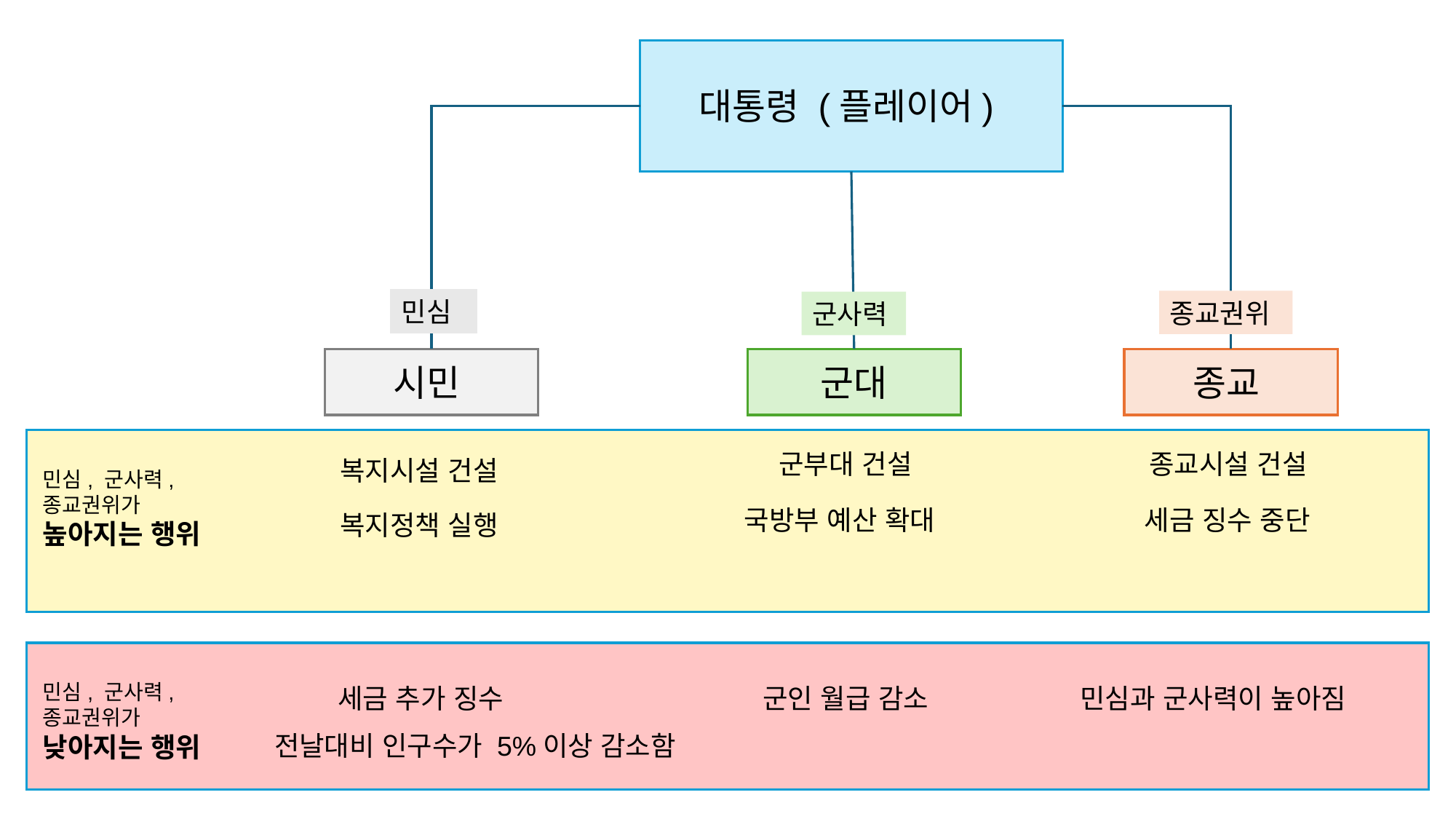

대통령 (플레이어)
민심
종교권위
군사력

시민
군대
종교

군부대 건설
종교시설 건설
복지시설 건설
민심, 군사력, 종교권위가
높아지는 행위
국방부 예산 확대
세금 징수 중단
복지정책 실행

민심, 군사력, 종교권위가
낮아지는 행위
세금 추가 징수
군인 월급 감소
민심과 군사력이 높아짐
전날대비 인구수가 5%이상 감소함